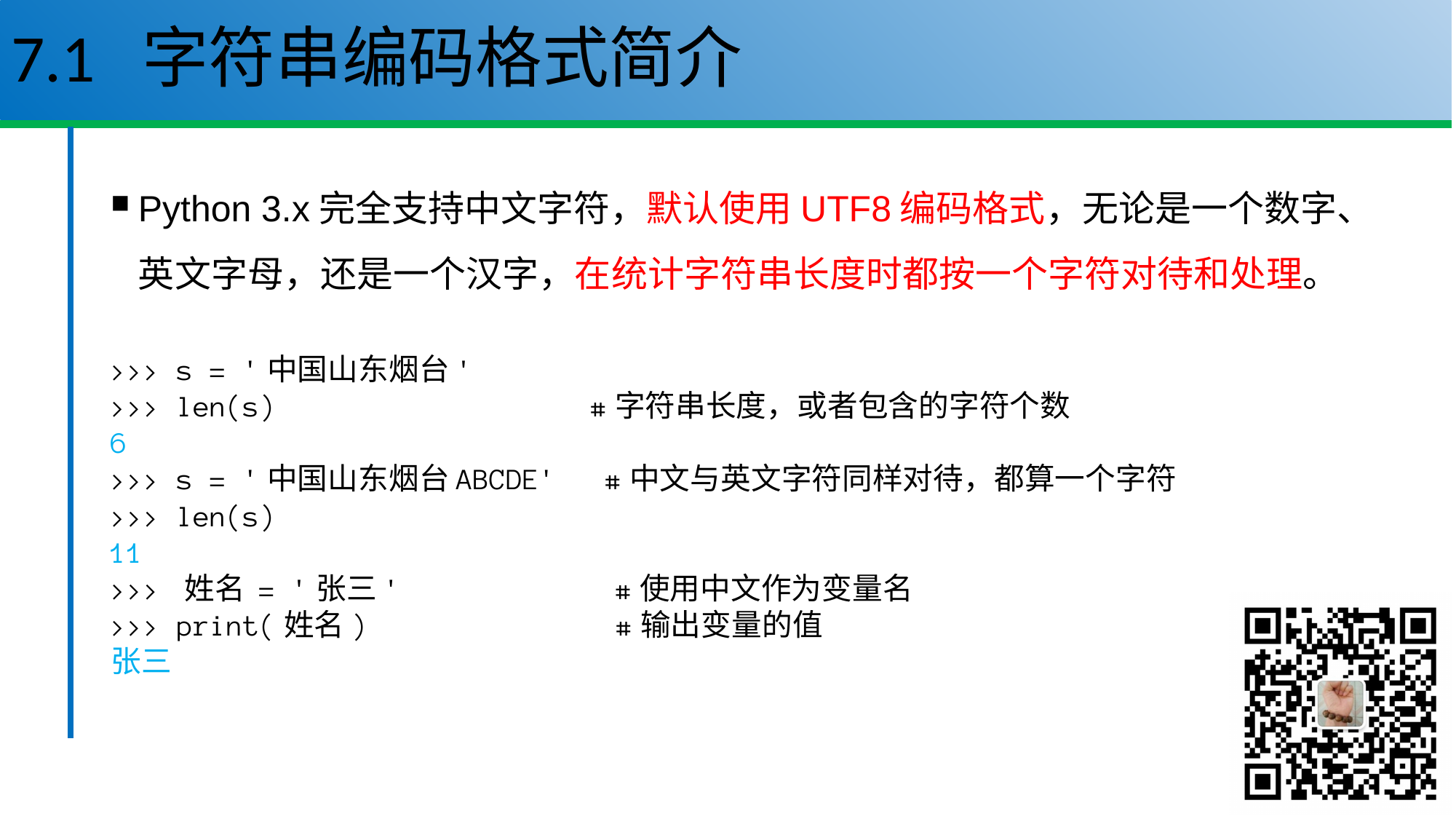

# 7.1  字符串编码格式简介
Python 3.x完全支持中文字符，默认使用UTF8编码格式，无论是一个数字、英文字母，还是一个汉字，在统计字符串长度时都按一个字符对待和处理。

>>> s = '中国山东烟台'
>>> len(s)                   #字符串长度，或者包含的字符个数
6
>>> s = '中国山东烟台ABCDE'   #中文与英文字符同样对待，都算一个字符
>>> len(s)
11
>>> 姓名 = '张三'             #使用中文作为变量名
>>> print(姓名)               #输出变量的值
张三
9